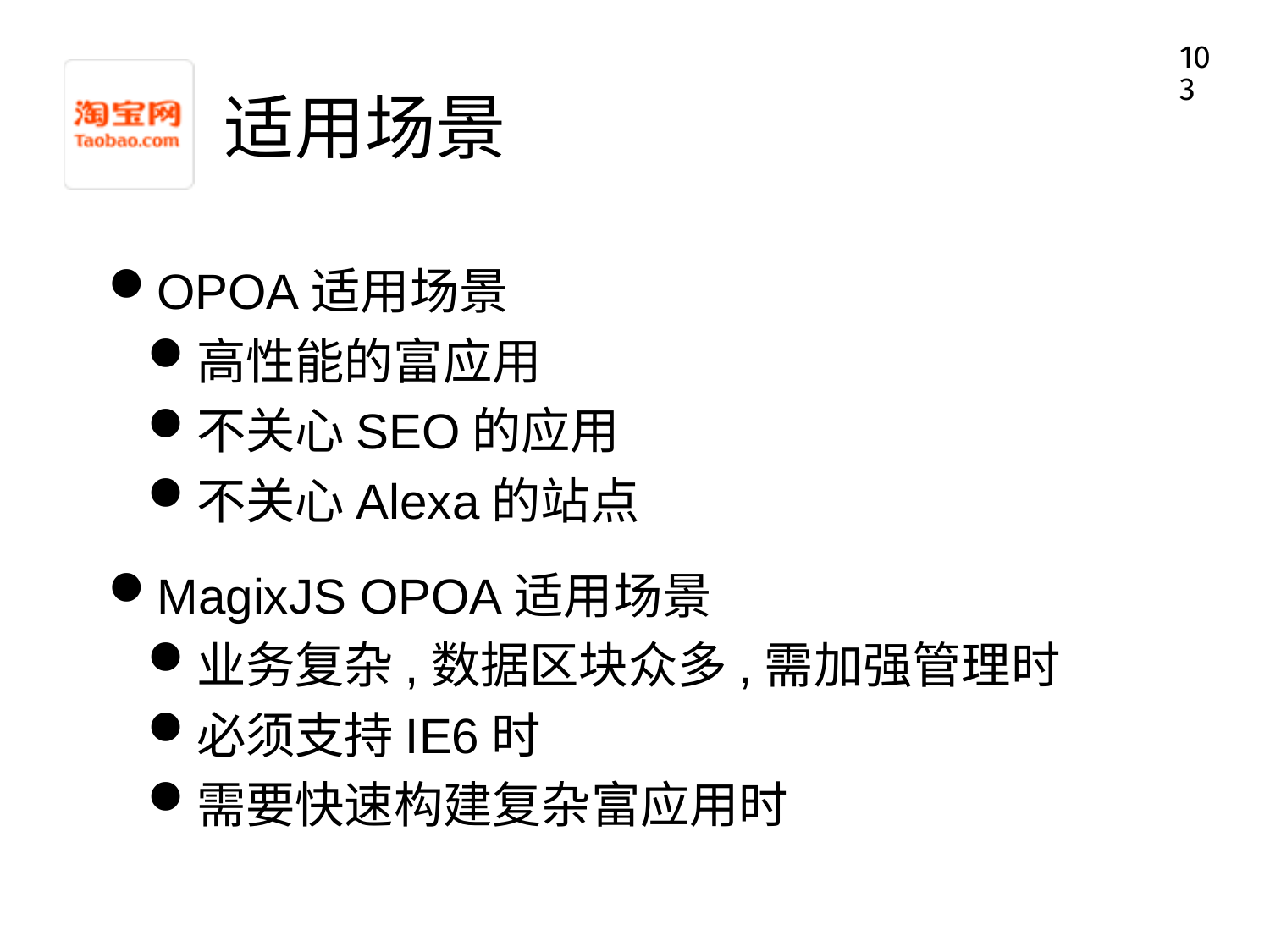

103
# 适用场景
OPOA适用场景
高性能的富应用
不关心SEO的应用
不关心Alexa的站点
MagixJS OPOA适用场景
业务复杂,数据区块众多,需加强管理时
必须支持IE6时
需要快速构建复杂富应用时